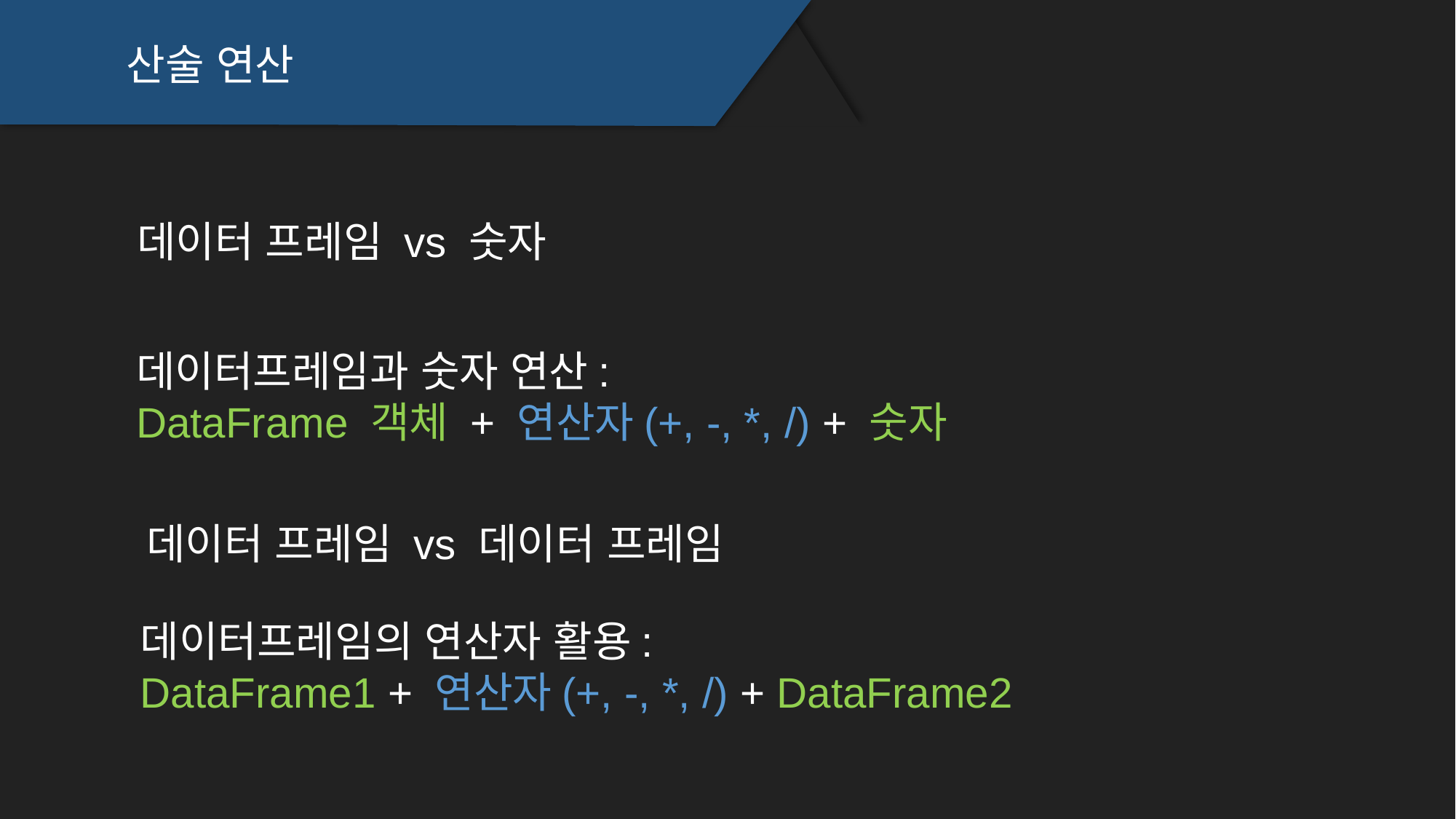

산술 연산
데이터 프레임 vs 숫자
데이터프레임과 숫자 연산:
DataFrame 객체 + 연산자(+, -, *, /) + 숫자
데이터 프레임 vs 데이터 프레임
데이터프레임의 연산자 활용:
DataFrame1 + 연산자(+, -, *, /) + DataFrame2